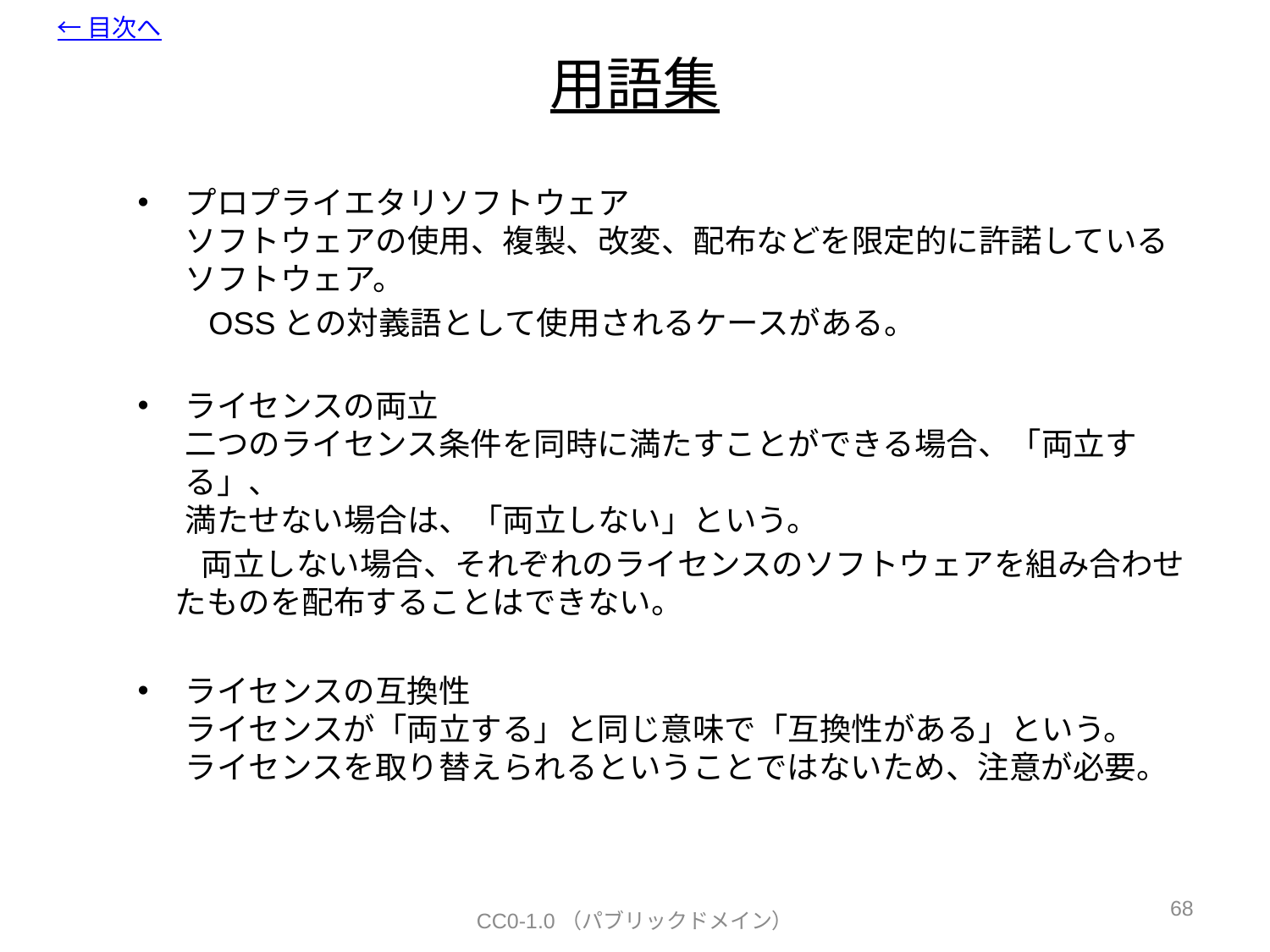

← 目次へ
# 用語集
プロプライエタリソフトウェア
ソフトウェアの使用、複製、改変、配布などを限定的に許諾しているソフトウェア。
　　OSSとの対義語として使用されるケースがある。
ライセンスの両立
二つのライセンス条件を同時に満たすことができる場合、「両立する」、
満たせない場合は、「両立しない」という。
　　両立しない場合、それぞれのライセンスのソフトウェアを組み合わせたものを配布することはできない。

ライセンスの互換性
ライセンスが「両立する」と同じ意味で「互換性がある」という。
ライセンスを取り替えられるということではないため、注意が必要。
68
CC0-1.0（パブリックドメイン）